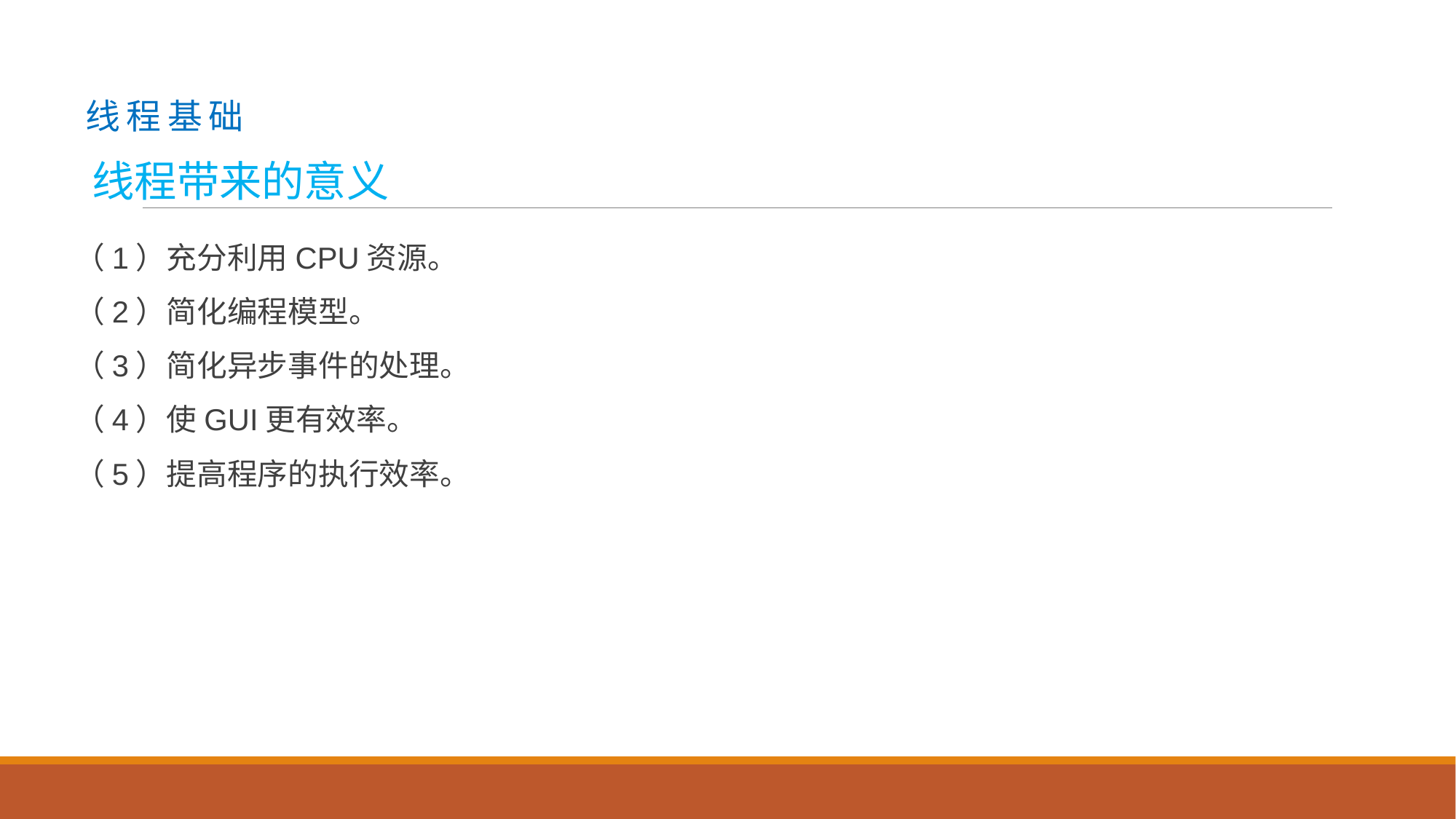

# 线 程 基 础
线程带来的意义
（1）充分利用CPU资源。
（2）简化编程模型。
（3）简化异步事件的处理。
（4）使GUI更有效率。
（5）提高程序的执行效率。